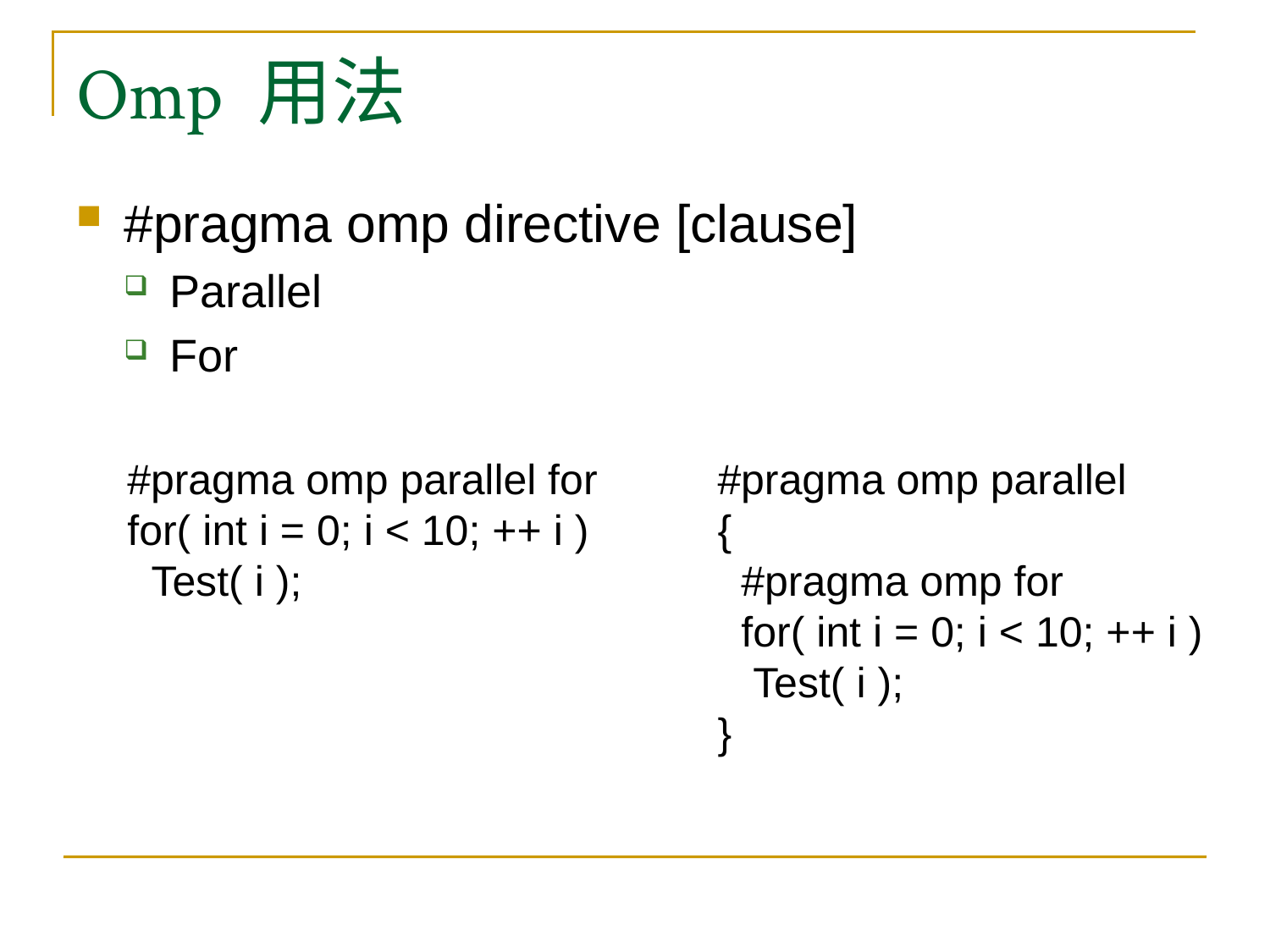

# Omp 用法
#pragma omp directive [clause]
Parallel
For

#pragma omp parallel for
for( int i = 0; i < 10; ++ i )
  Test( i );
#pragma omp parallel
{
  #pragma omp for
  for( int i = 0; i < 10; ++ i )
   Test( i );
}